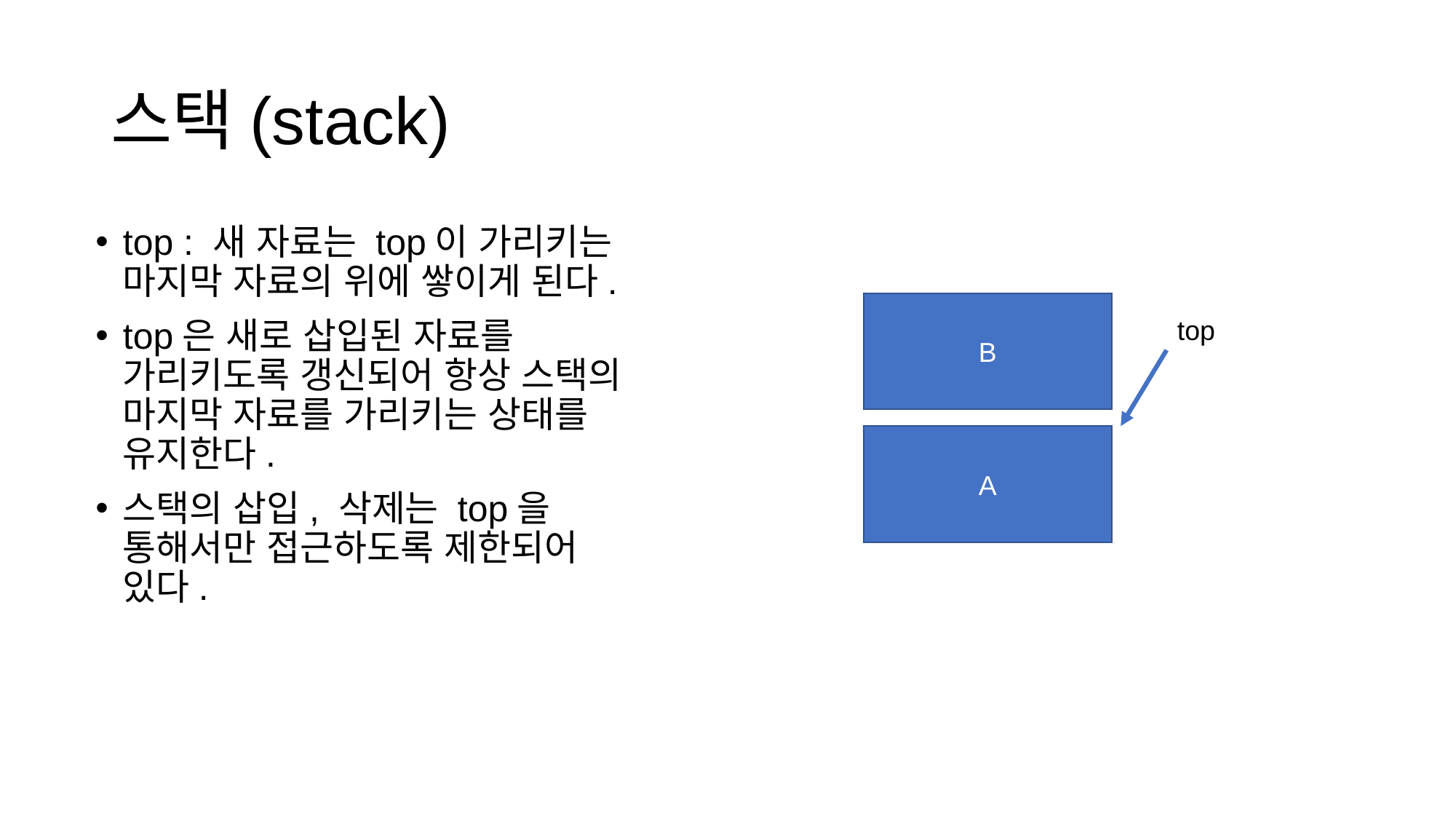

# 스택(stack)
top : 새 자료는 top이 가리키는 마지막 자료의 위에 쌓이게 된다.
top은 새로 삽입된 자료를 가리키도록 갱신되어 항상 스택의 마지막 자료를 가리키는 상태를 유지한다.
스택의 삽입, 삭제는 top을 통해서만 접근하도록 제한되어 있다.
B
top
A